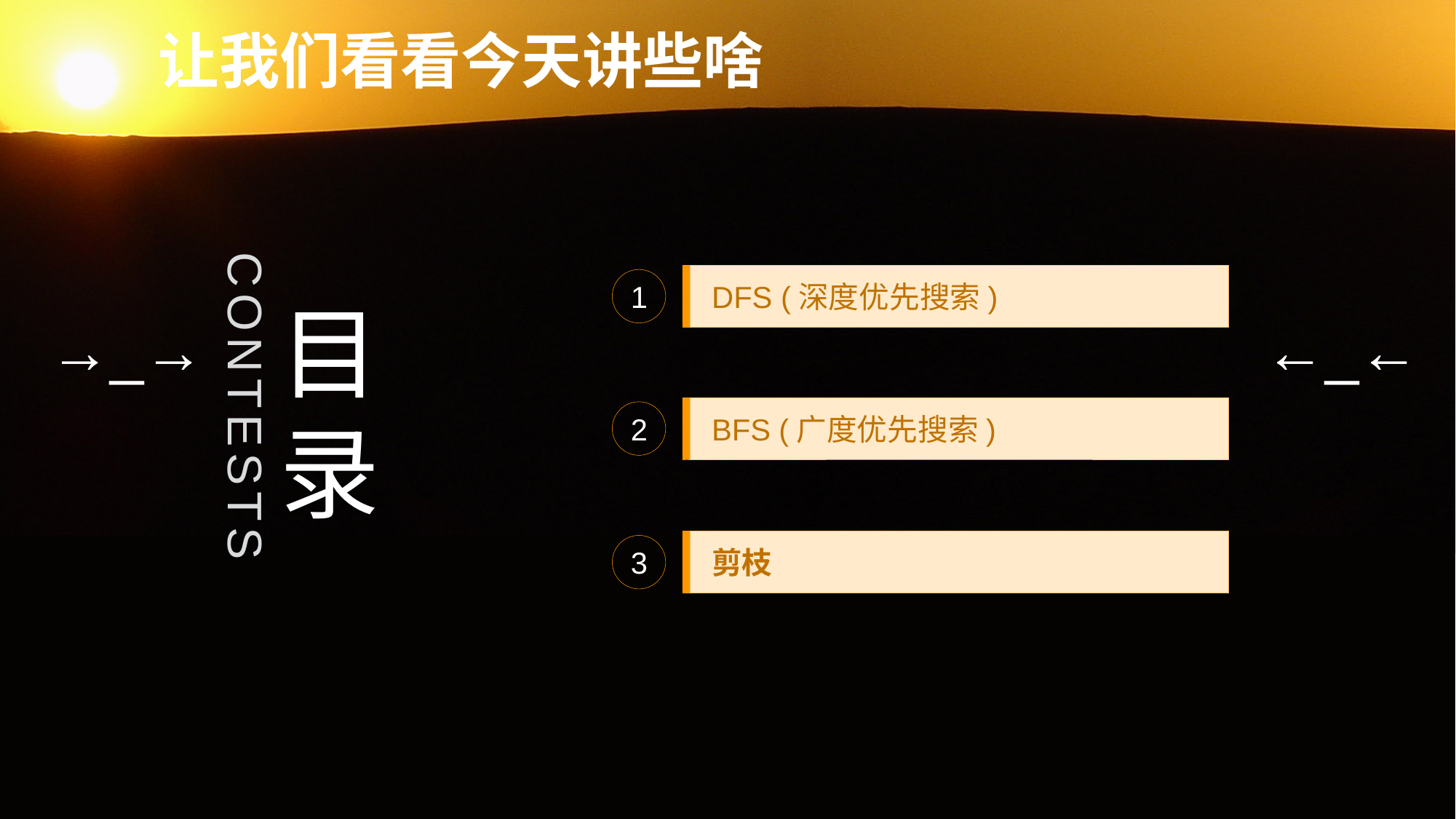

让我们看看今天讲些啥
目录

DFS (深度优先搜索)
1
→_→
←_←

CONTESTS

BFS (广度优先搜索)
2

剪枝
3